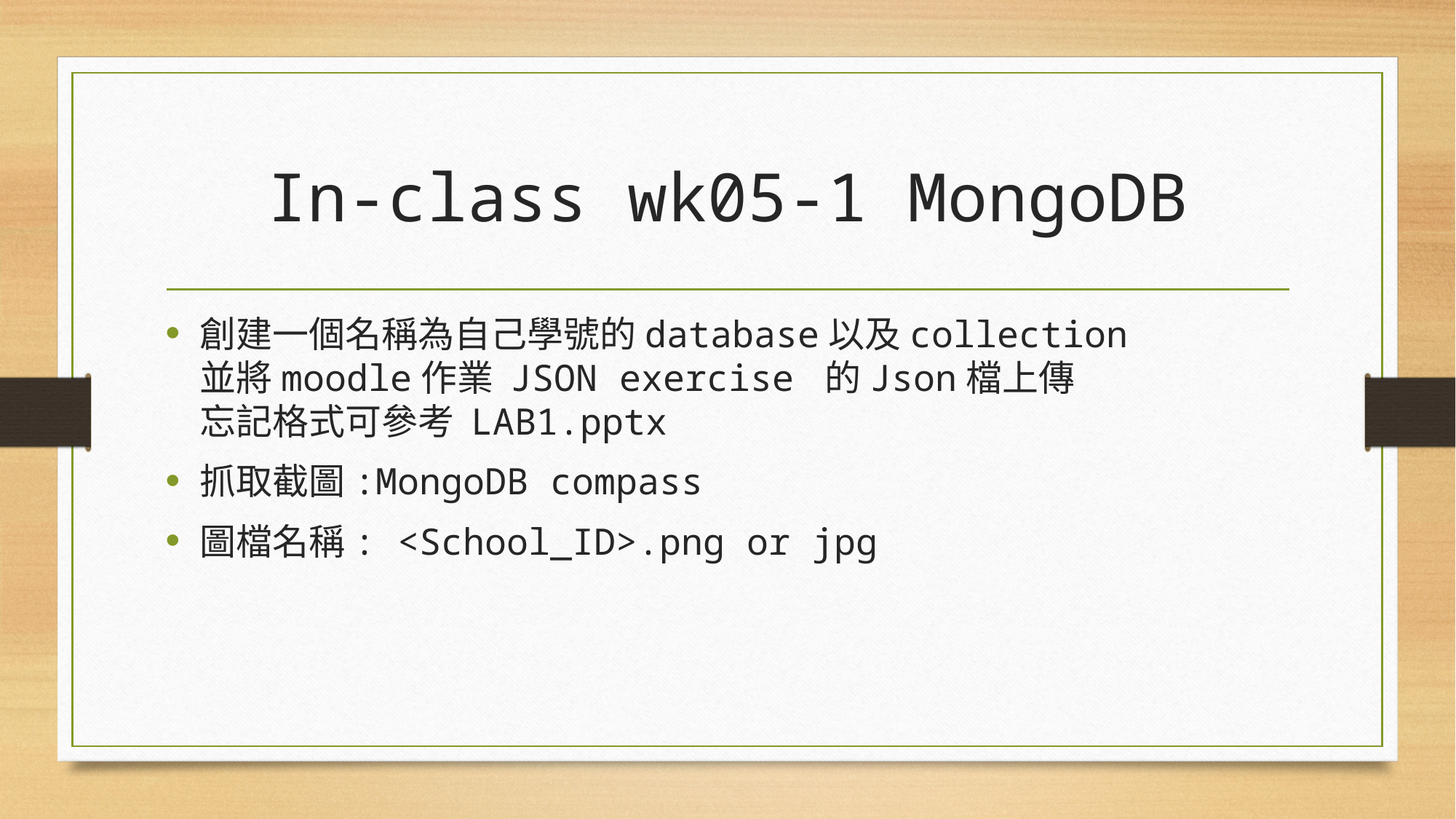

# In-class wk05-1 MongoDB
創建一個名稱為自己學號的database以及collection
並將moodle作業 JSON exercise 的Json檔上傳
忘記格式可參考 LAB1.pptx
抓取截圖:MongoDB compass
圖檔名稱: <School_ID>.png or jpg